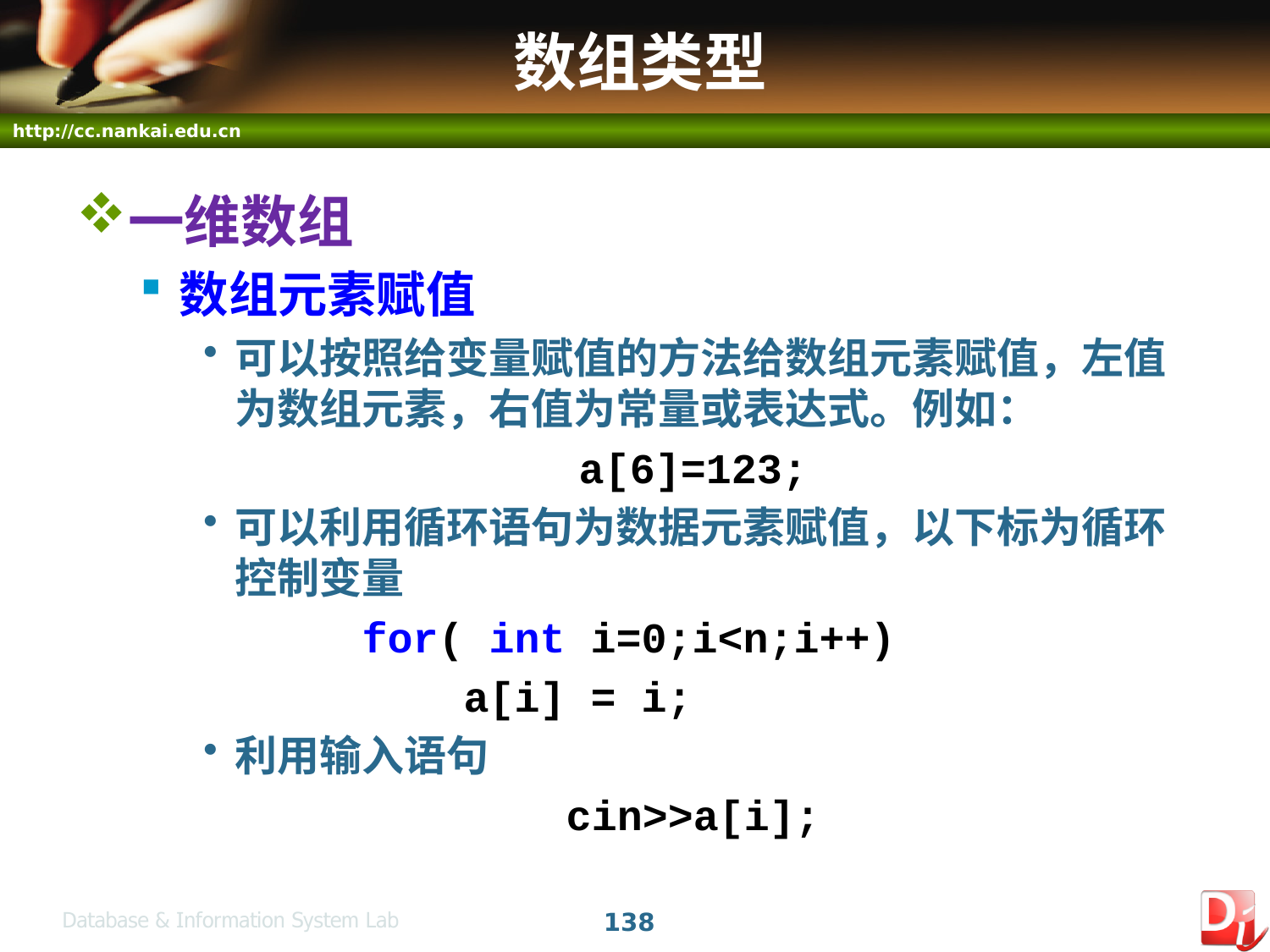

# 数组类型
一维数组
数组元素赋值
可以按照给变量赋值的方法给数组元素赋值，左值为数组元素，右值为常量或表达式。例如：
a[6]=123;
可以利用循环语句为数据元素赋值，以下标为循环控制变量
		for( int i=0;i<n;i++)
	  	    a[i] = i;
利用输入语句
cin>>a[i];
138
Database & Information System Lab